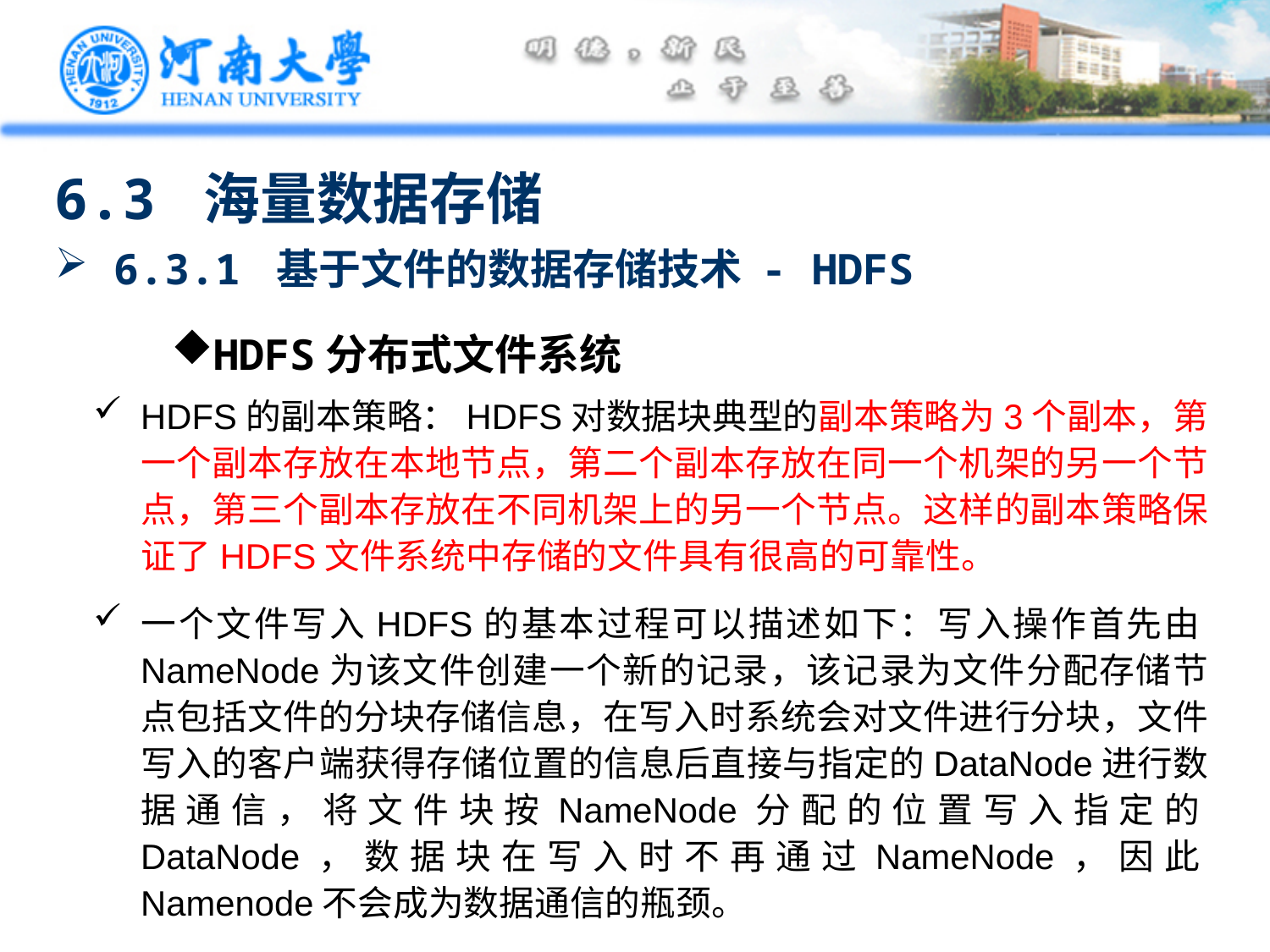

6.3 海量数据存储
 6.3.1 基于文件的数据存储技术 - HDFS
HDFS分布式文件系统
HDFS的副本策略：HDFS对数据块典型的副本策略为3个副本，第一个副本存放在本地节点，第二个副本存放在同一个机架的另一个节点，第三个副本存放在不同机架上的另一个节点。这样的副本策略保证了HDFS文件系统中存储的文件具有很高的可靠性。
一个文件写入HDFS的基本过程可以描述如下：写入操作首先由NameNode为该文件创建一个新的记录，该记录为文件分配存储节点包括文件的分块存储信息，在写入时系统会对文件进行分块，文件写入的客户端获得存储位置的信息后直接与指定的DataNode进行数据通信，将文件块按NameNode分配的位置写入指定的DataNode，数据块在写入时不再通过NameNode，因此Namenode不会成为数据通信的瓶颈。